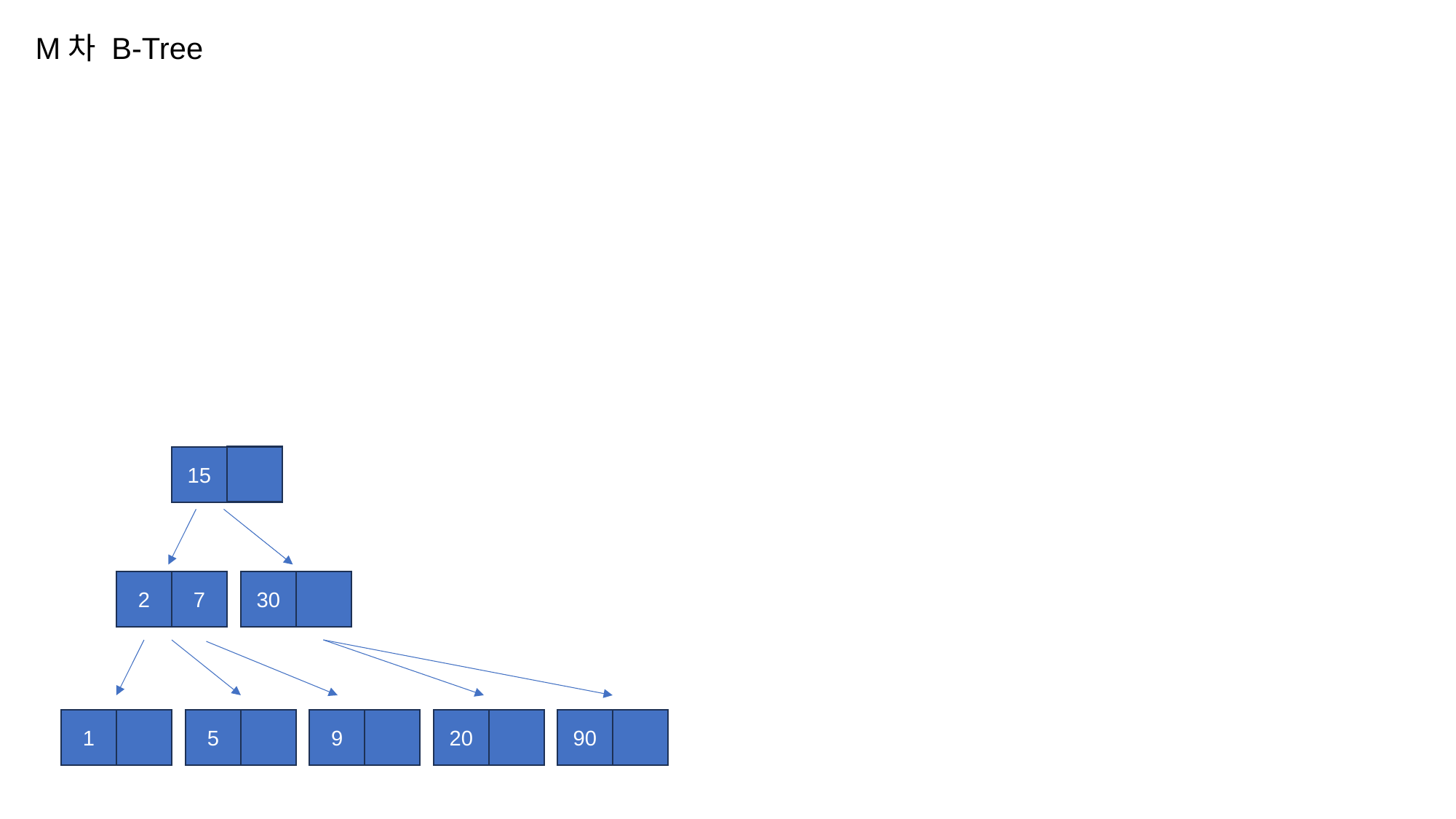

# M차 B-Tree

15
2
7
30

1

5

9

20

90